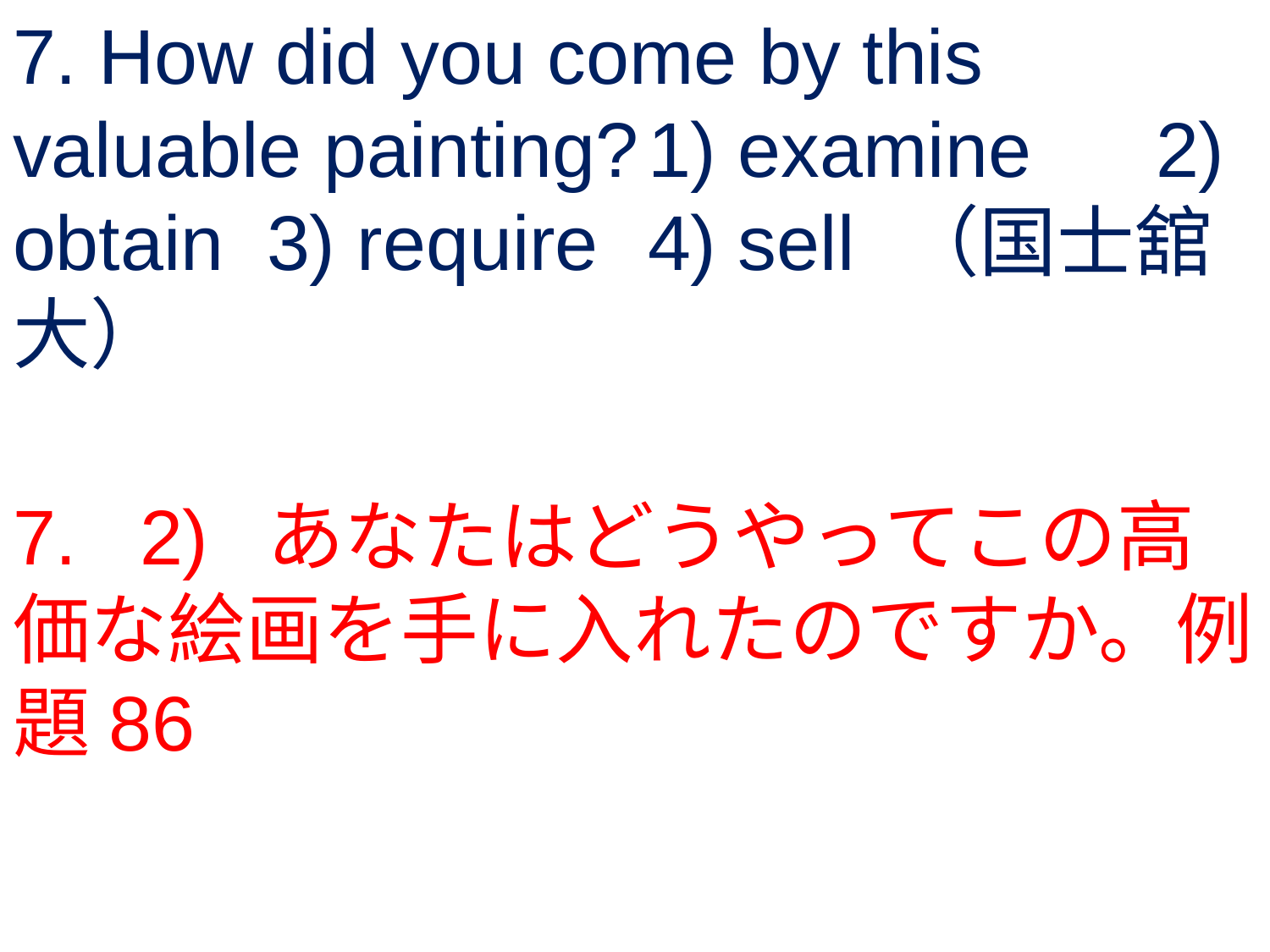

# 7. How did you come by this valuable painting?	1) examine	2) obtain	3) require	4) sell	（国士舘大）
7.	2) 	あなたはどうやってこの高価な絵画を手に入れたのですか。例題86